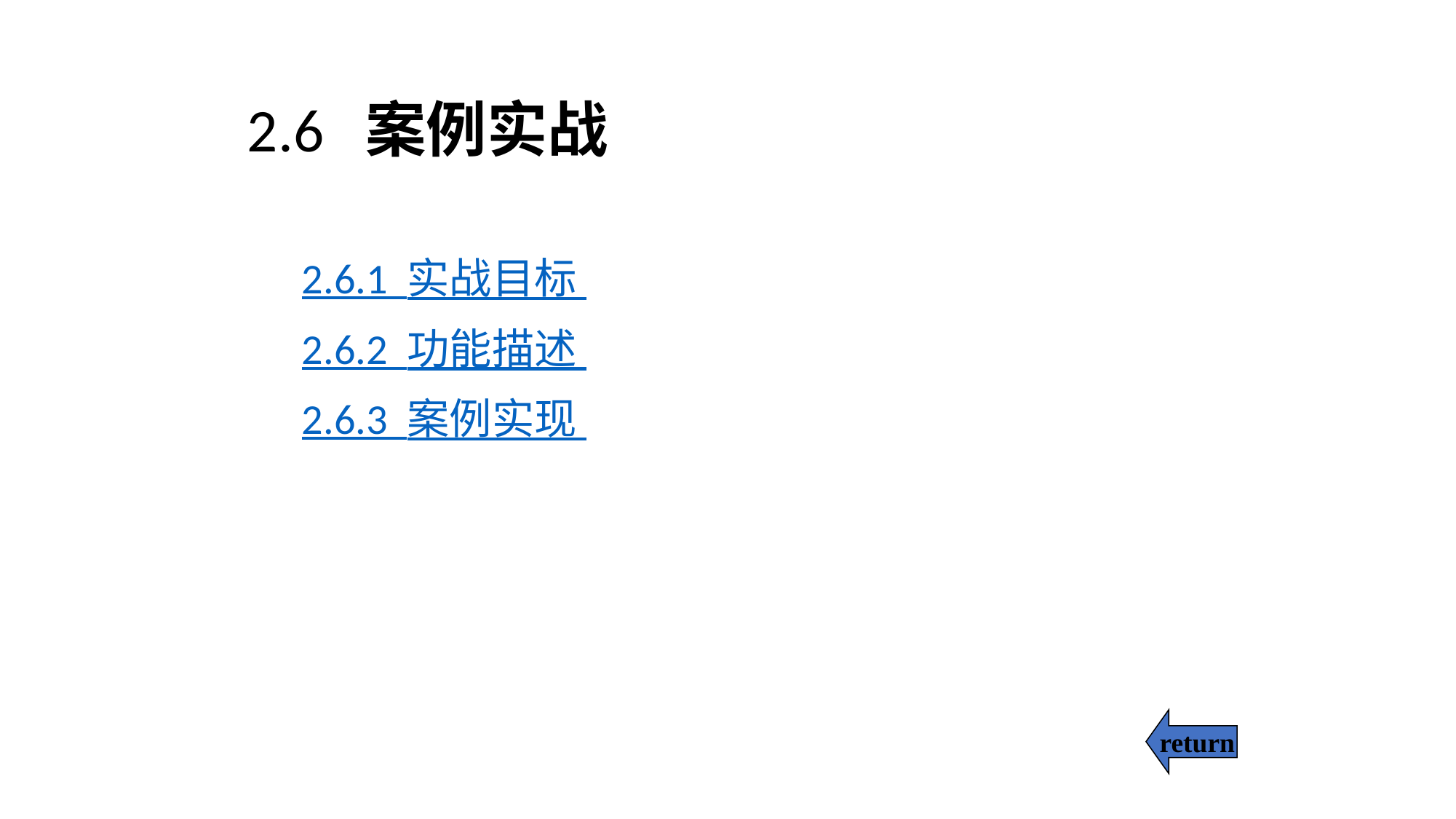

# 2.6  案例实战
2.6.1  实战目标
2.6.2  功能描述
2.6.3  案例实现

return